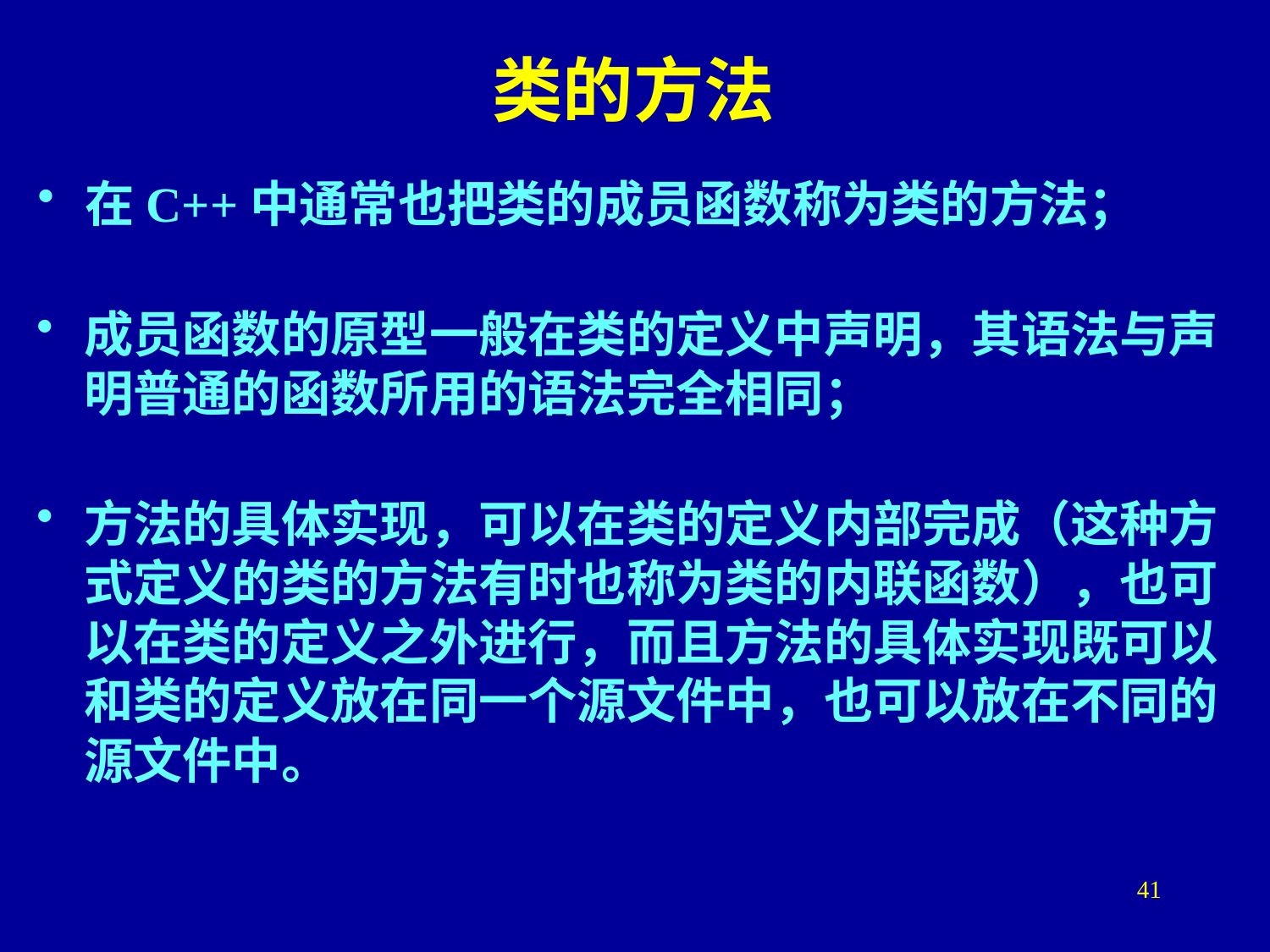

类的方法
在C++中通常也把类的成员函数称为类的方法；
成员函数的原型一般在类的定义中声明，其语法与声明普通的函数所用的语法完全相同；
方法的具体实现，可以在类的定义内部完成（这种方式定义的类的方法有时也称为类的内联函数），也可以在类的定义之外进行，而且方法的具体实现既可以和类的定义放在同一个源文件中，也可以放在不同的源文件中。
41